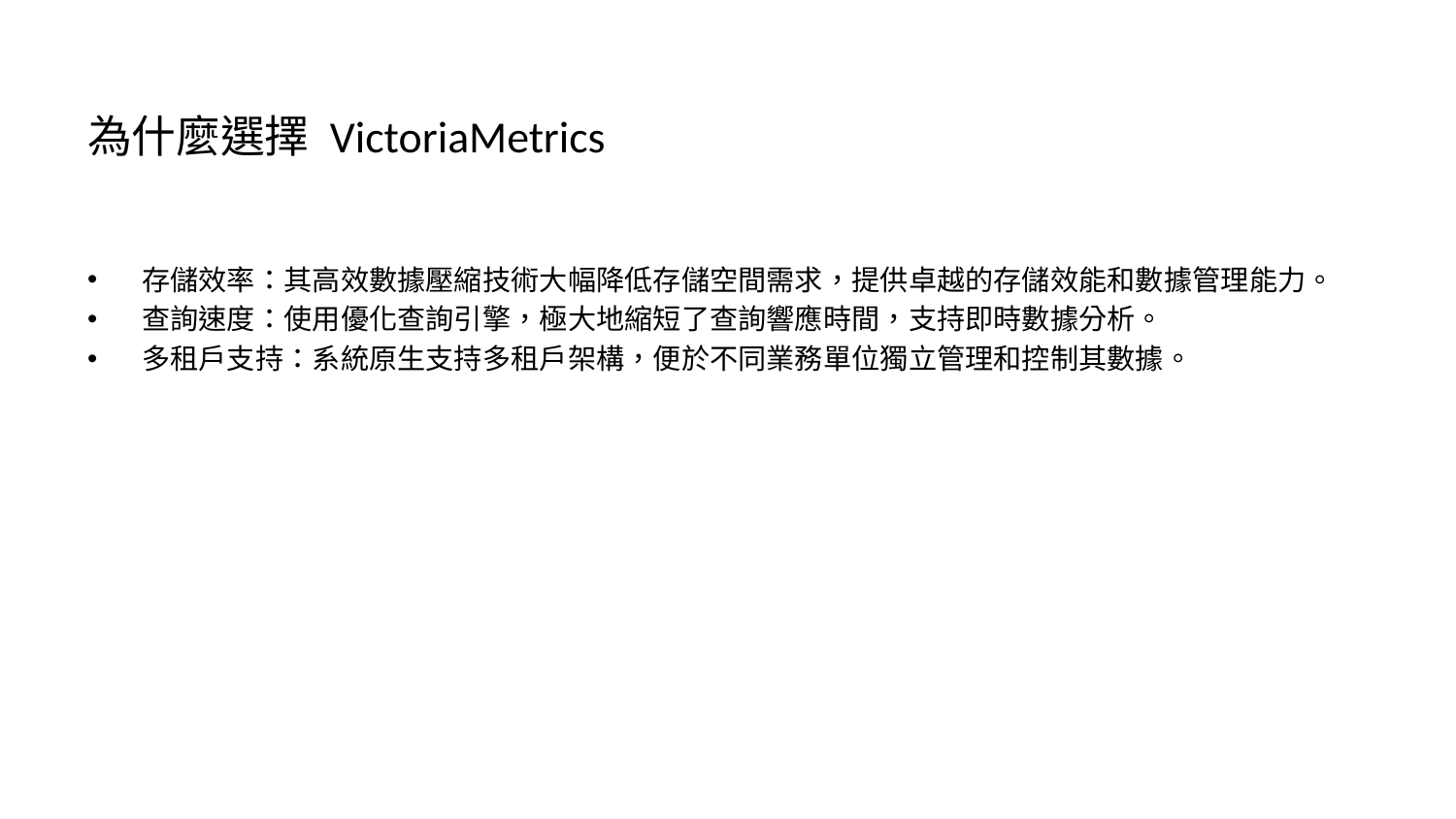

# 為什麼選擇 VictoriaMetrics
存儲效率：其高效數據壓縮技術大幅降低存儲空間需求，提供卓越的存儲效能和數據管理能力。
查詢速度：使用優化查詢引擎，極大地縮短了查詢響應時間，支持即時數據分析。
多租戶支持：系統原生支持多租戶架構，便於不同業務單位獨立管理和控制其數據。